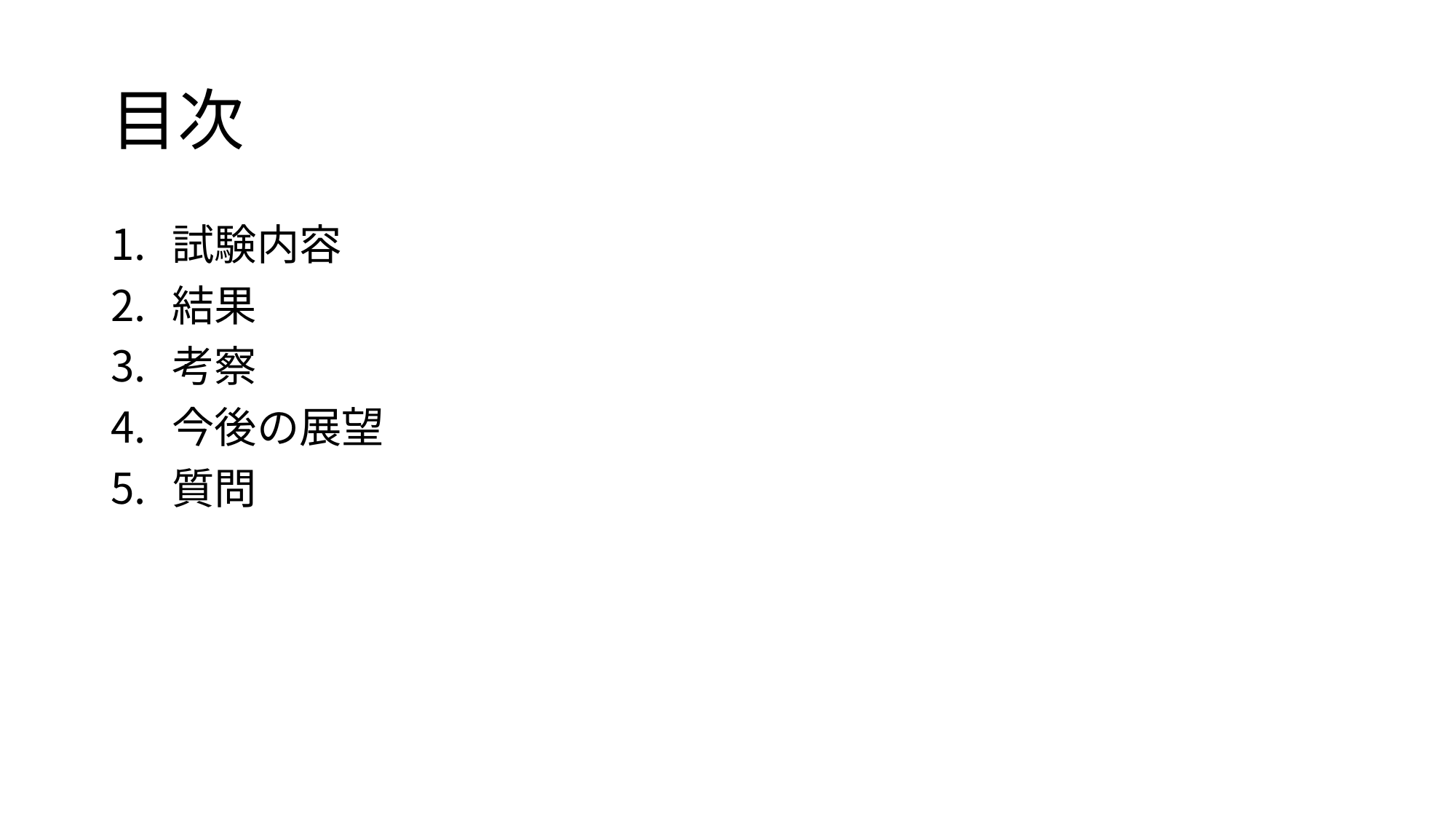

# 目次
試験内容
結果
考察
今後の展望
質問